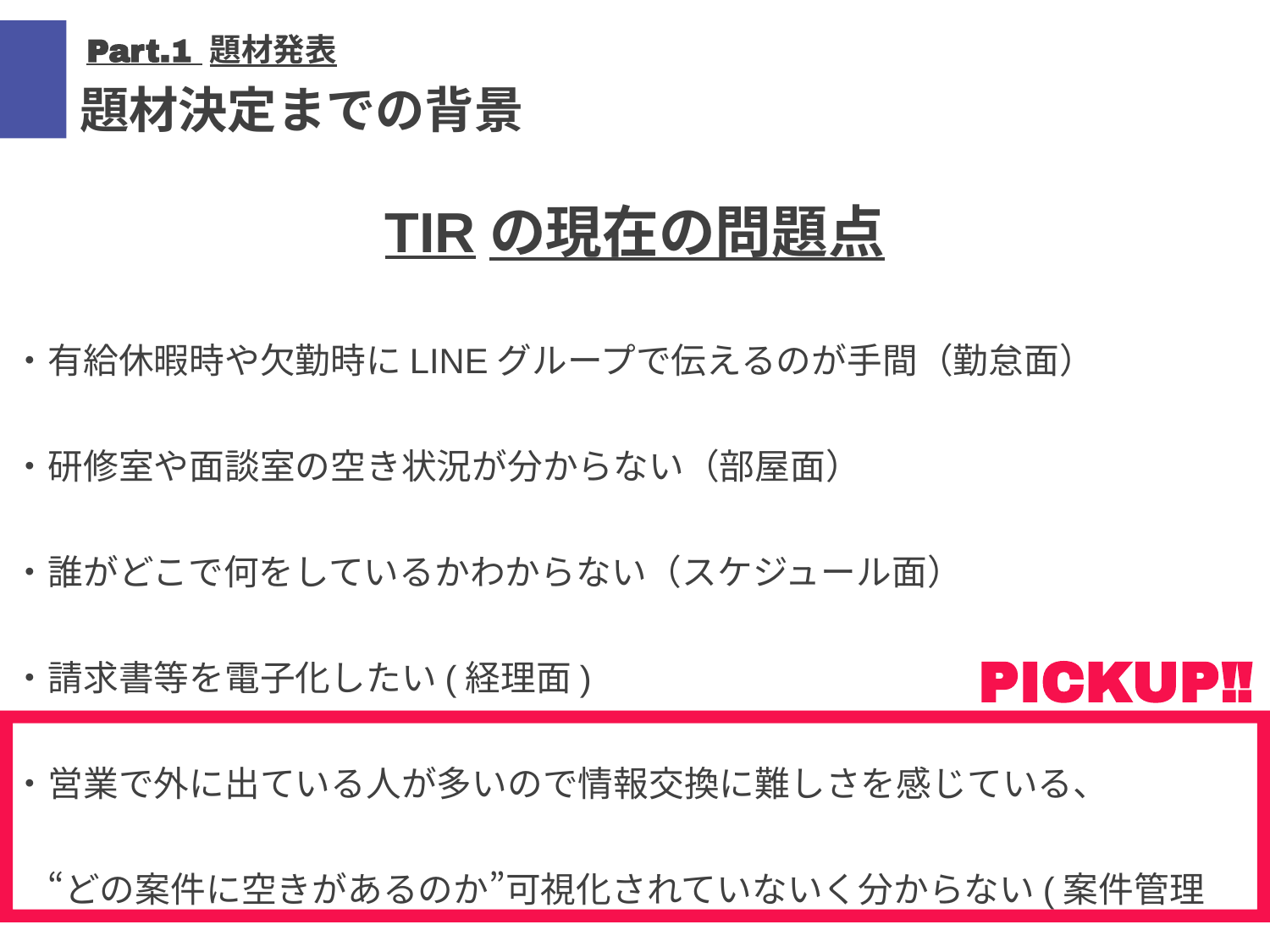

Part.1 題材発表
題材決定までの背景
TIRの現在の問題点
・有給休暇時や欠勤時にLINEグループで伝えるのが手間（勤怠面）
・研修室や面談室の空き状況が分からない（部屋面）
・誰がどこで何をしているかわからない（スケジュール面）
・請求書等を電子化したい(経理面)
・営業で外に出ている人が多いので情報交換に難しさを感じている、
　“どの案件に空きがあるのか”可視化されていないく分からない(案件管理面)
PICKUP‼